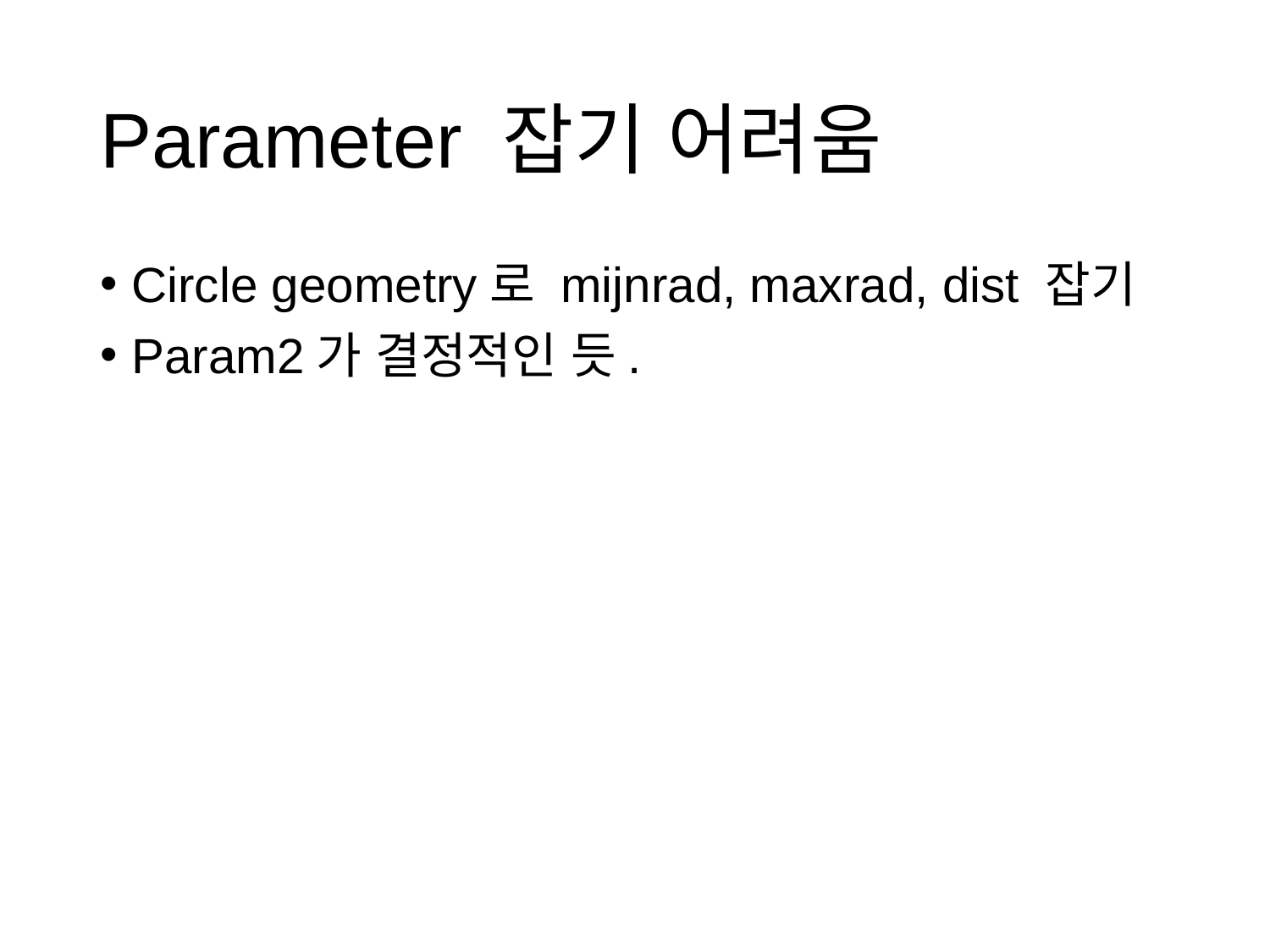

# Parameter 잡기 어려움
Circle geometry로 mijnrad, maxrad, dist 잡기
Param2가 결정적인 듯.